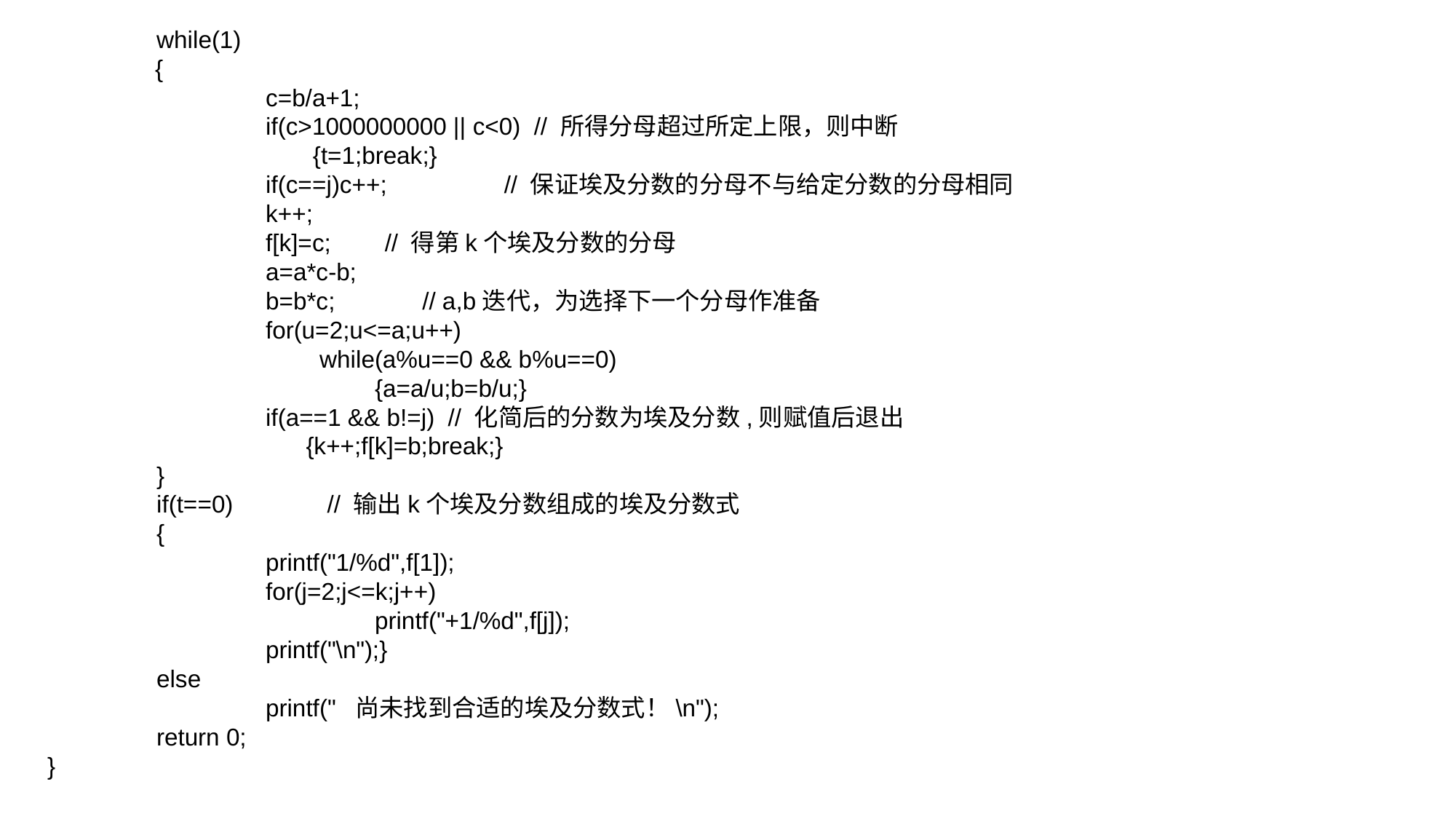

while(1)
                {
		c=b/a+1;
		if(c>1000000000 || c<0)  // 所得分母超过所定上限，则中断
		       {t=1;break;}
		if(c==j)c++;	   // 保证埃及分数的分母不与给定分数的分母相同
		k++;
		f[k]=c;        // 得第k个埃及分数的分母
		a=a*c-b;
		b=b*c;             // a,b迭代，为选择下一个分母作准备
		for(u=2;u<=a;u++)
		        while(a%u==0 && b%u==0)
			{a=a/u;b=b/u;}
		if(a==1 && b!=j)  // 化简后的分数为埃及分数,则赋值后退出
		      {k++;f[k]=b;break;}
	}
	if(t==0)              // 输出k个埃及分数组成的埃及分数式
	{
		printf("1/%d",f[1]);
		for(j=2;j<=k;j++)
			printf("+1/%d",f[j]);
		printf("\n");}
	else
		printf("  尚未找到合适的埃及分数式！\n");
	return 0;
}